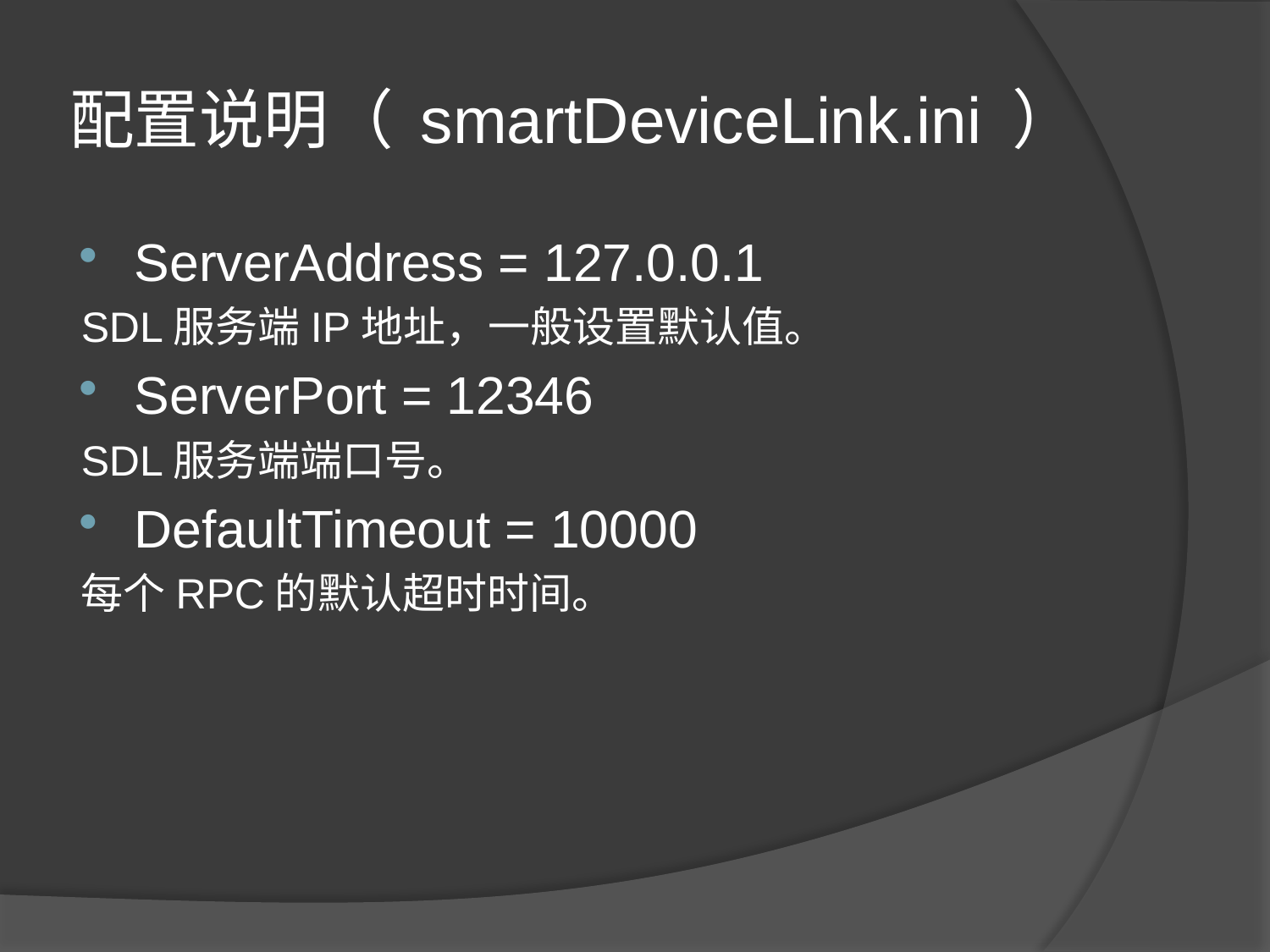

# 配置说明（ smartDeviceLink.ini ）
ServerAddress = 127.0.0.1
SDL服务端IP地址，一般设置默认值。
ServerPort = 12346
SDL服务端端口号。
DefaultTimeout = 10000
每个RPC的默认超时时间。